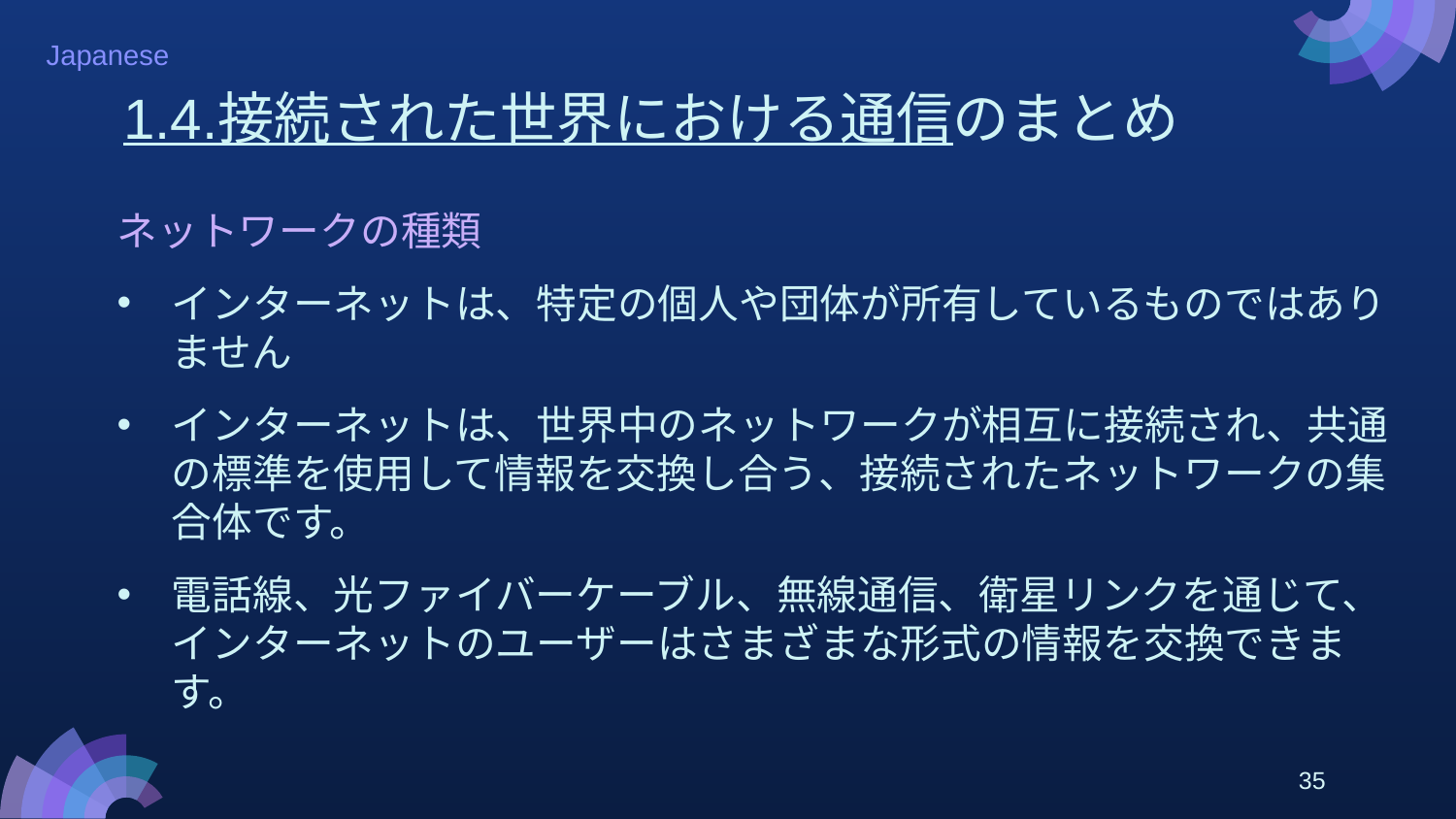

# 1.4.接続された世界における通信のまとめ
ネットワークの種類
インターネットは、特定の個人や団体が所有しているものではありません
インターネットは、世界中のネットワークが相互に接続され、共通の標準を使用して情報を交換し合う、接続されたネットワークの集合体です。
電話線、光ファイバーケーブル、無線通信、衛星リンクを通じて、インターネットのユーザーはさまざまな形式の情報を交換できます。
35